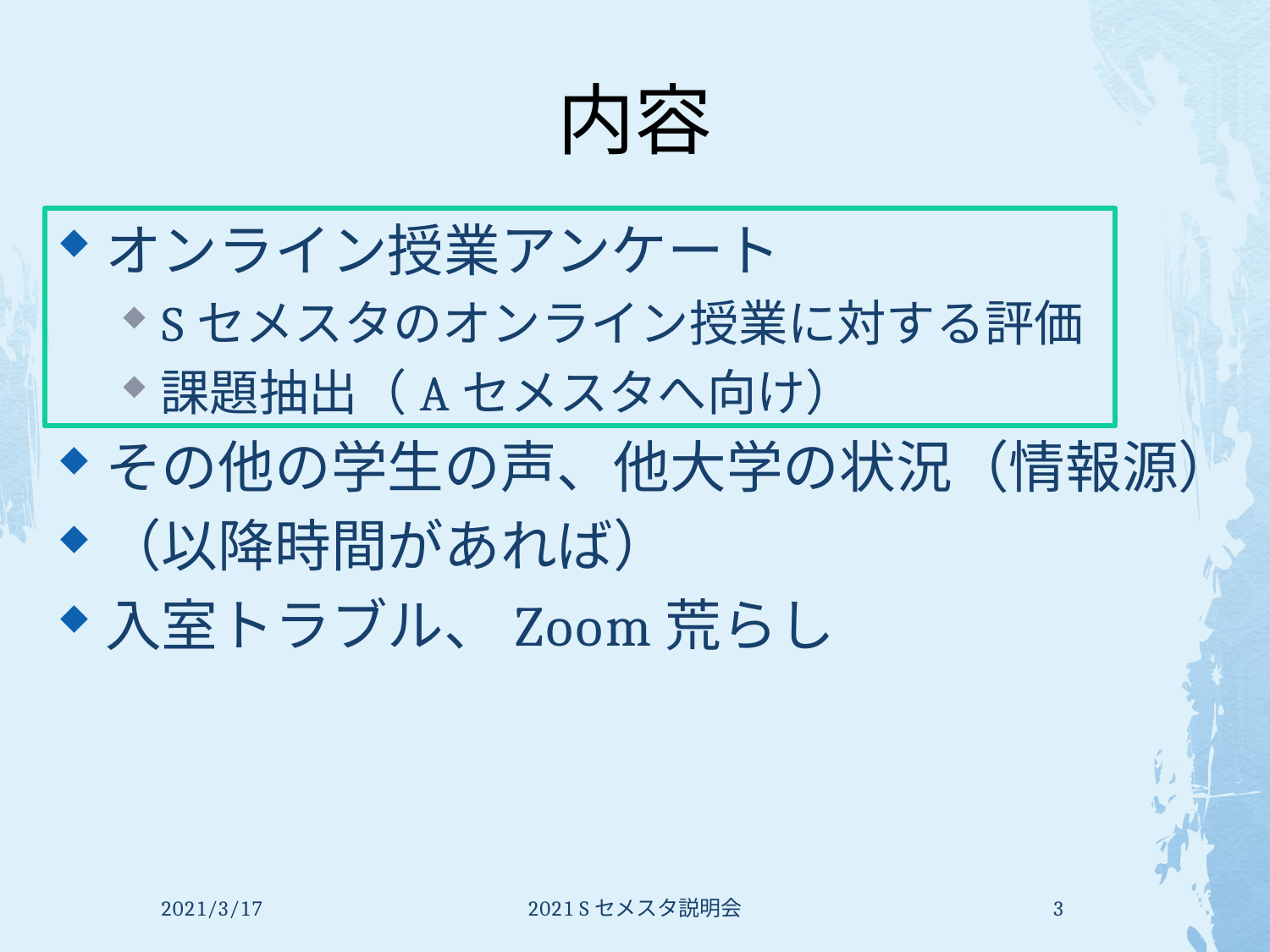

# 内容
オンライン授業アンケート
Sセメスタのオンライン授業に対する評価
課題抽出（Aセメスタへ向け）
その他の学生の声、他大学の状況（情報源）
（以降時間があれば）
入室トラブル、Zoom荒らし

2021/3/17
2021 Sセメスタ説明会
3